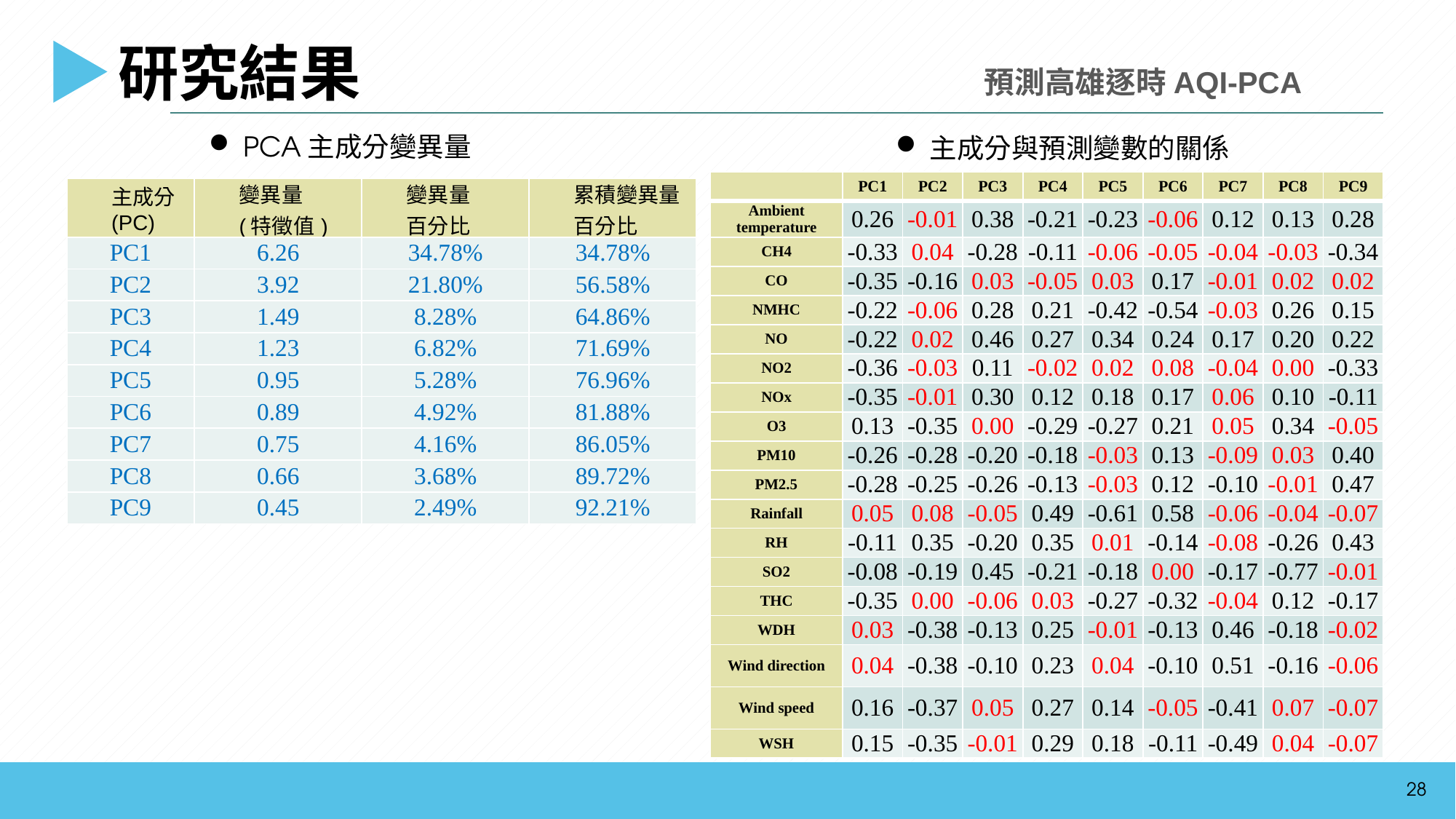

研究結果

預測高雄逐時AQI-PCA
PCA主成分變異量
主成分與預測變數的關係
|  | PC1 | PC2 | PC3 | PC4 | PC5 | PC6 | PC7 | PC8 | PC9 |
| --- | --- | --- | --- | --- | --- | --- | --- | --- | --- |
| Ambient temperature | 0.26 | -0.01 | 0.38 | -0.21 | -0.23 | -0.06 | 0.12 | 0.13 | 0.28 |
| CH4 | -0.33 | 0.04 | -0.28 | -0.11 | -0.06 | -0.05 | -0.04 | -0.03 | -0.34 |
| CO | -0.35 | -0.16 | 0.03 | -0.05 | 0.03 | 0.17 | -0.01 | 0.02 | 0.02 |
| NMHC | -0.22 | -0.06 | 0.28 | 0.21 | -0.42 | -0.54 | -0.03 | 0.26 | 0.15 |
| NO | -0.22 | 0.02 | 0.46 | 0.27 | 0.34 | 0.24 | 0.17 | 0.20 | 0.22 |
| NO2 | -0.36 | -0.03 | 0.11 | -0.02 | 0.02 | 0.08 | -0.04 | 0.00 | -0.33 |
| NOx | -0.35 | -0.01 | 0.30 | 0.12 | 0.18 | 0.17 | 0.06 | 0.10 | -0.11 |
| O3 | 0.13 | -0.35 | 0.00 | -0.29 | -0.27 | 0.21 | 0.05 | 0.34 | -0.05 |
| PM10 | -0.26 | -0.28 | -0.20 | -0.18 | -0.03 | 0.13 | -0.09 | 0.03 | 0.40 |
| PM2.5 | -0.28 | -0.25 | -0.26 | -0.13 | -0.03 | 0.12 | -0.10 | -0.01 | 0.47 |
| Rainfall | 0.05 | 0.08 | -0.05 | 0.49 | -0.61 | 0.58 | -0.06 | -0.04 | -0.07 |
| RH | -0.11 | 0.35 | -0.20 | 0.35 | 0.01 | -0.14 | -0.08 | -0.26 | 0.43 |
| SO2 | -0.08 | -0.19 | 0.45 | -0.21 | -0.18 | 0.00 | -0.17 | -0.77 | -0.01 |
| THC | -0.35 | 0.00 | -0.06 | 0.03 | -0.27 | -0.32 | -0.04 | 0.12 | -0.17 |
| WDH | 0.03 | -0.38 | -0.13 | 0.25 | -0.01 | -0.13 | 0.46 | -0.18 | -0.02 |
| Wind direction | 0.04 | -0.38 | -0.10 | 0.23 | 0.04 | -0.10 | 0.51 | -0.16 | -0.06 |
| Wind speed | 0.16 | -0.37 | 0.05 | 0.27 | 0.14 | -0.05 | -0.41 | 0.07 | -0.07 |
| WSH | 0.15 | -0.35 | -0.01 | 0.29 | 0.18 | -0.11 | -0.49 | 0.04 | -0.07 |
| 主成分(PC) | 變異量 (特徵值) | 變異量 百分比 | 累積變異量百分比 |
| --- | --- | --- | --- |
| PC1 | 6.26 | 34.78% | 34.78% |
| PC2 | 3.92 | 21.80% | 56.58% |
| PC3 | 1.49 | 8.28% | 64.86% |
| PC4 | 1.23 | 6.82% | 71.69% |
| PC5 | 0.95 | 5.28% | 76.96% |
| PC6 | 0.89 | 4.92% | 81.88% |
| PC7 | 0.75 | 4.16% | 86.05% |
| PC8 | 0.66 | 3.68% | 89.72% |
| PC9 | 0.45 | 2.49% | 92.21% |

28